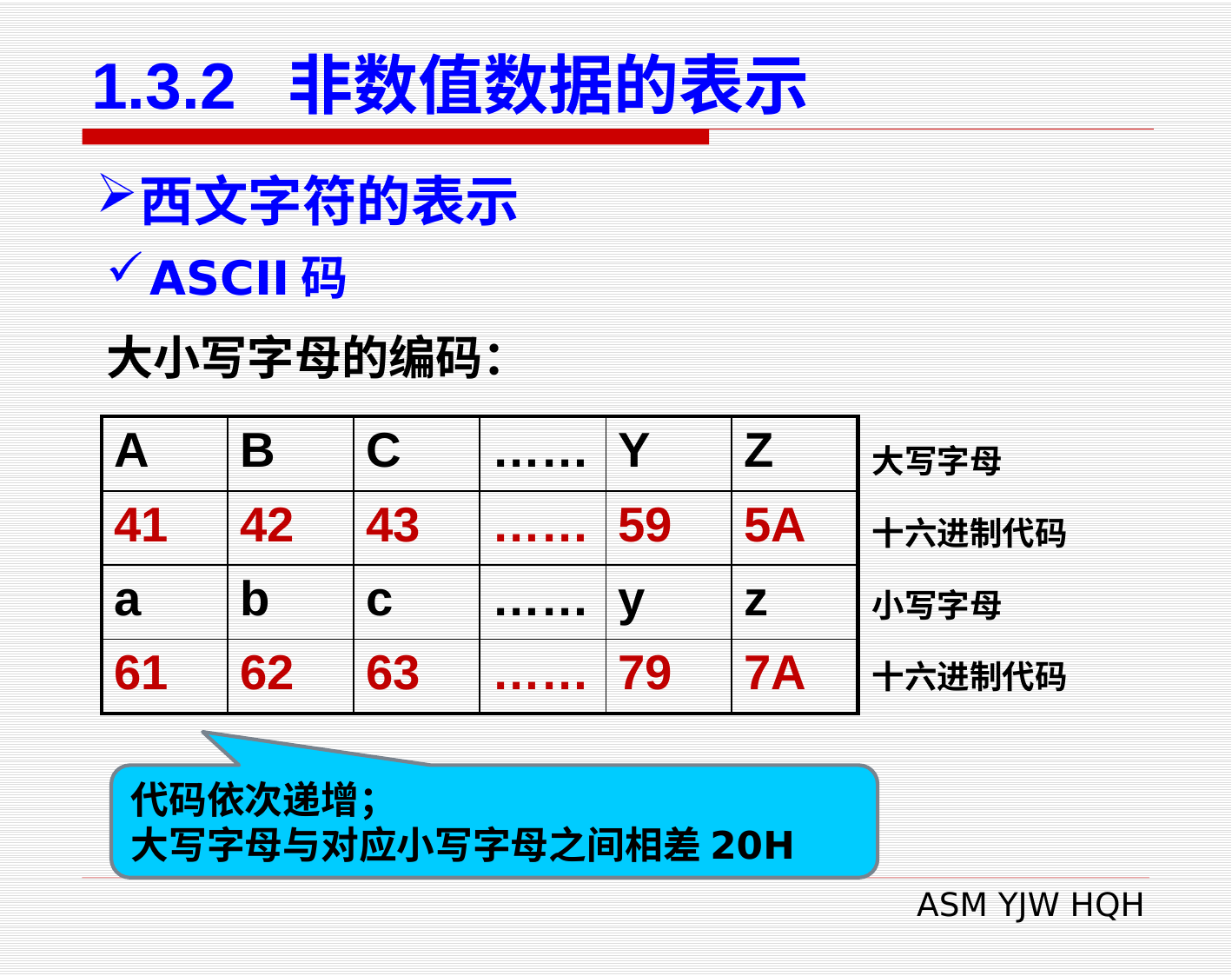

# 1.3.2  非数值数据的表示
西文字符的表示
ASCII码
大小写字母的编码：
| A | B | C | …… | Y | Z |
| --- | --- | --- | --- | --- | --- |
| 41 | 42 | 43 | …… | 59 | 5A |
| a | b | c | …… | y | z |
| 61 | 62 | 63 | …… | 79 | 7A |
大写字母
十六进制代码
小写字母
十六进制代码
代码依次递增；
大写字母与对应小写字母之间相差20H